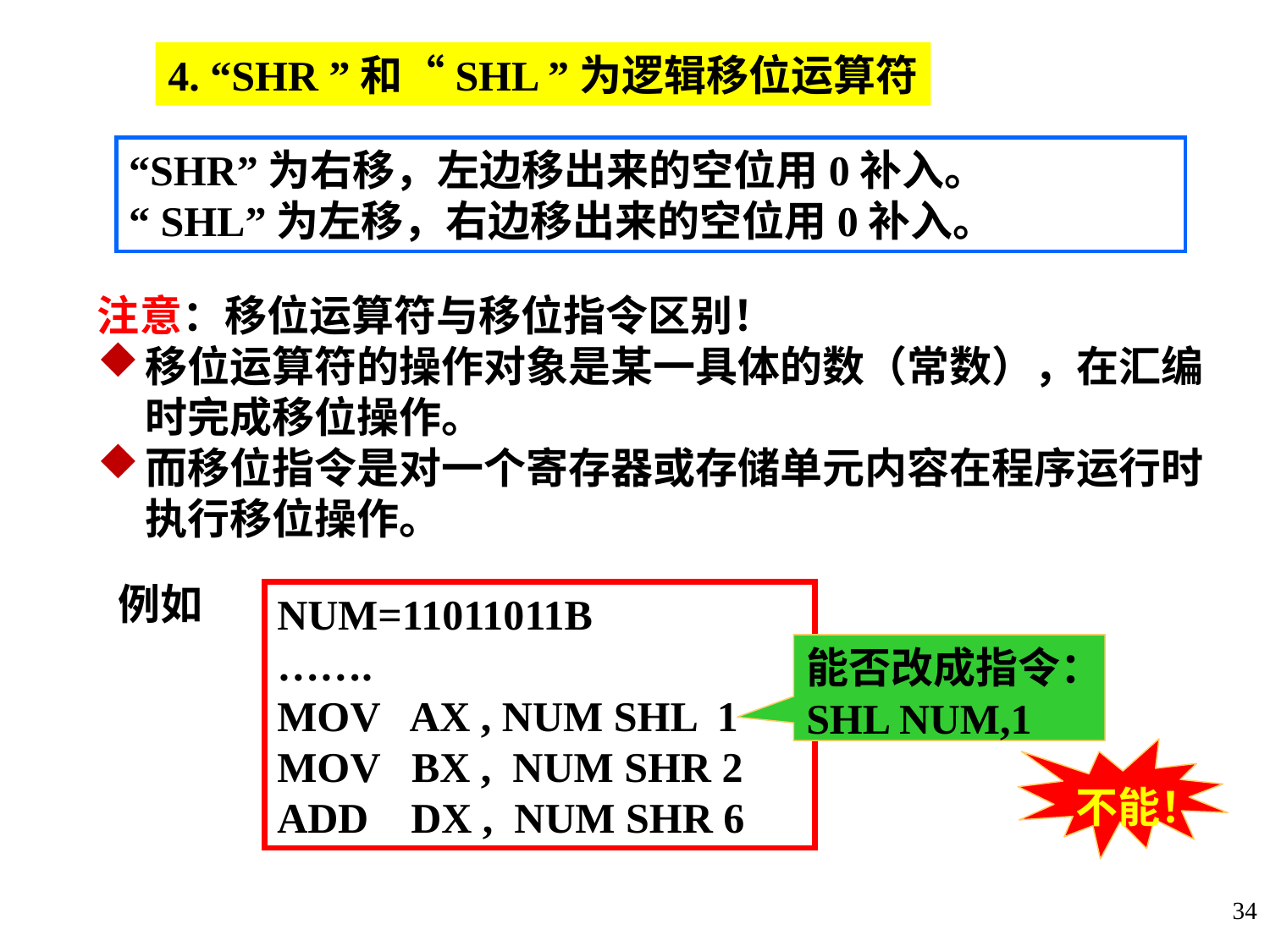

4. “SHR ”和“SHL ”为逻辑移位运算符
“SHR”为右移，左边移出来的空位用0补入。
“ SHL”为左移，右边移出来的空位用0补入。
注意：移位运算符与移位指令区别！
移位运算符的操作对象是某一具体的数（常数），在汇编时完成移位操作。
而移位指令是对一个寄存器或存储单元内容在程序运行时执行移位操作。
例如
NUM=11011011B
…….
MOV   AX , NUM SHL  1 MOV   BX ,  NUM SHR 2
ADD    DX ,  NUM SHR 6
能否改成指令：
SHL NUM,1
不能！
34